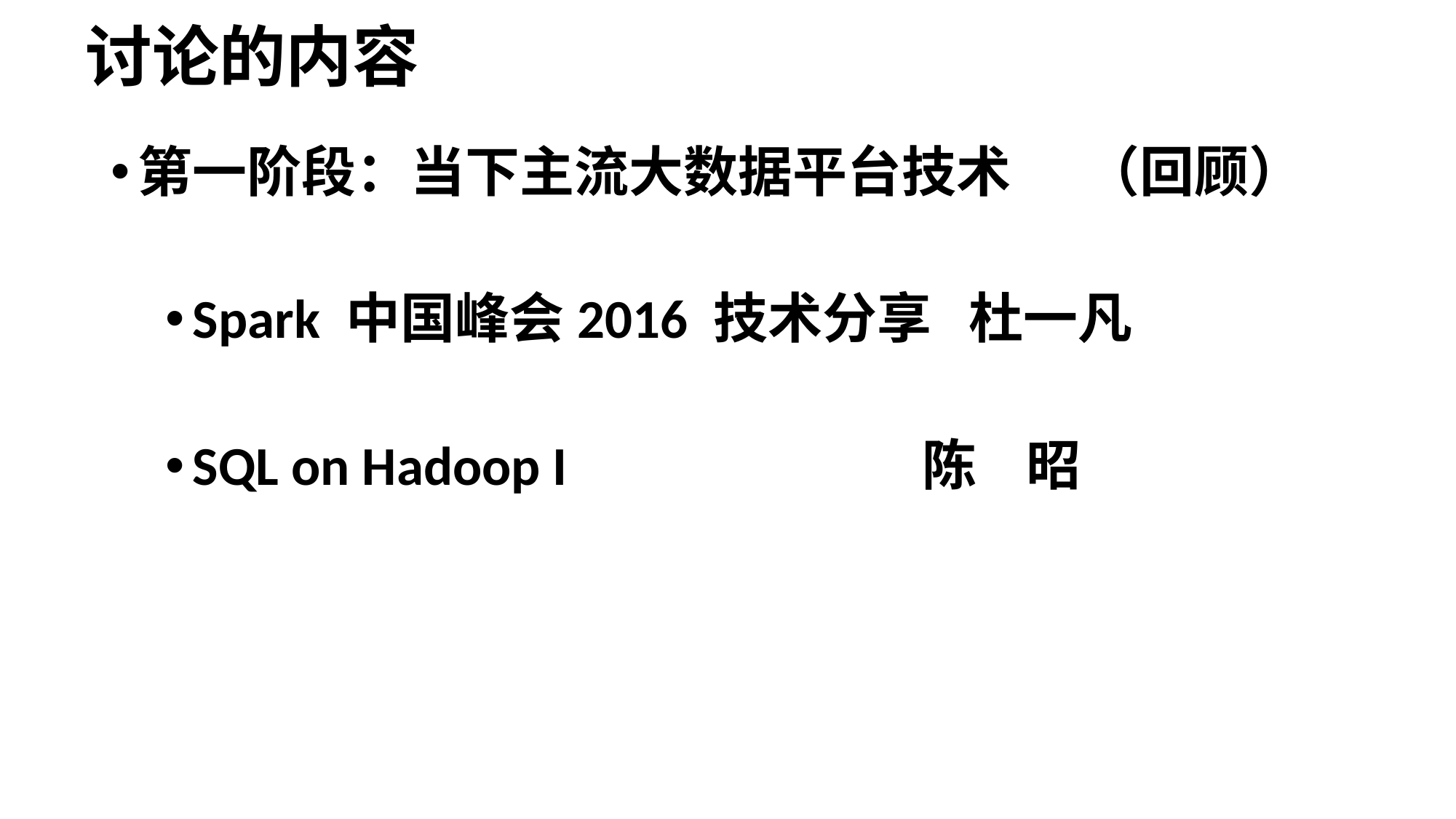

# 讨论的内容
第一阶段：当下主流大数据平台技术      （回顾）

Spark 中国峰会2016 技术分享   杜一凡

SQL on Hadoop I			     陈    昭